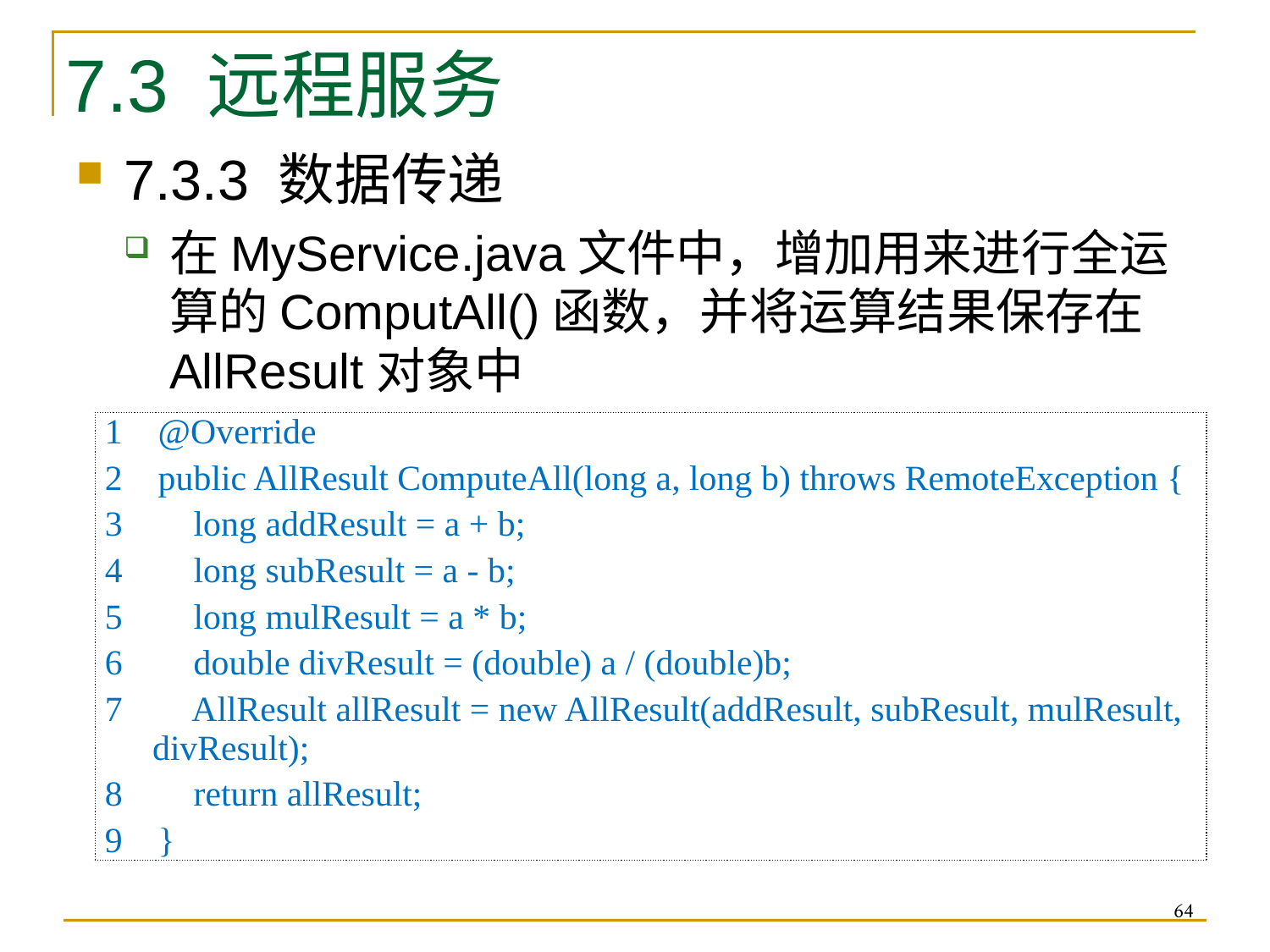

7.3 远程服务
7.3.3 数据传递
在MyService.java文件中，增加用来进行全运算的ComputAll()函数，并将运算结果保存在AllResult对象中
| 1 @Override 2 public AllResult ComputeAll(long a, long b) throws RemoteException { 3 long addResult = a + b; 4 long subResult = a - b; 5 long mulResult = a \* b; 6 double divResult = (double) a / (double)b; 7 AllResult allResult = new AllResult(addResult, subResult, mulResult, divResult); 8 return allResult; 9 } |
| --- |
64